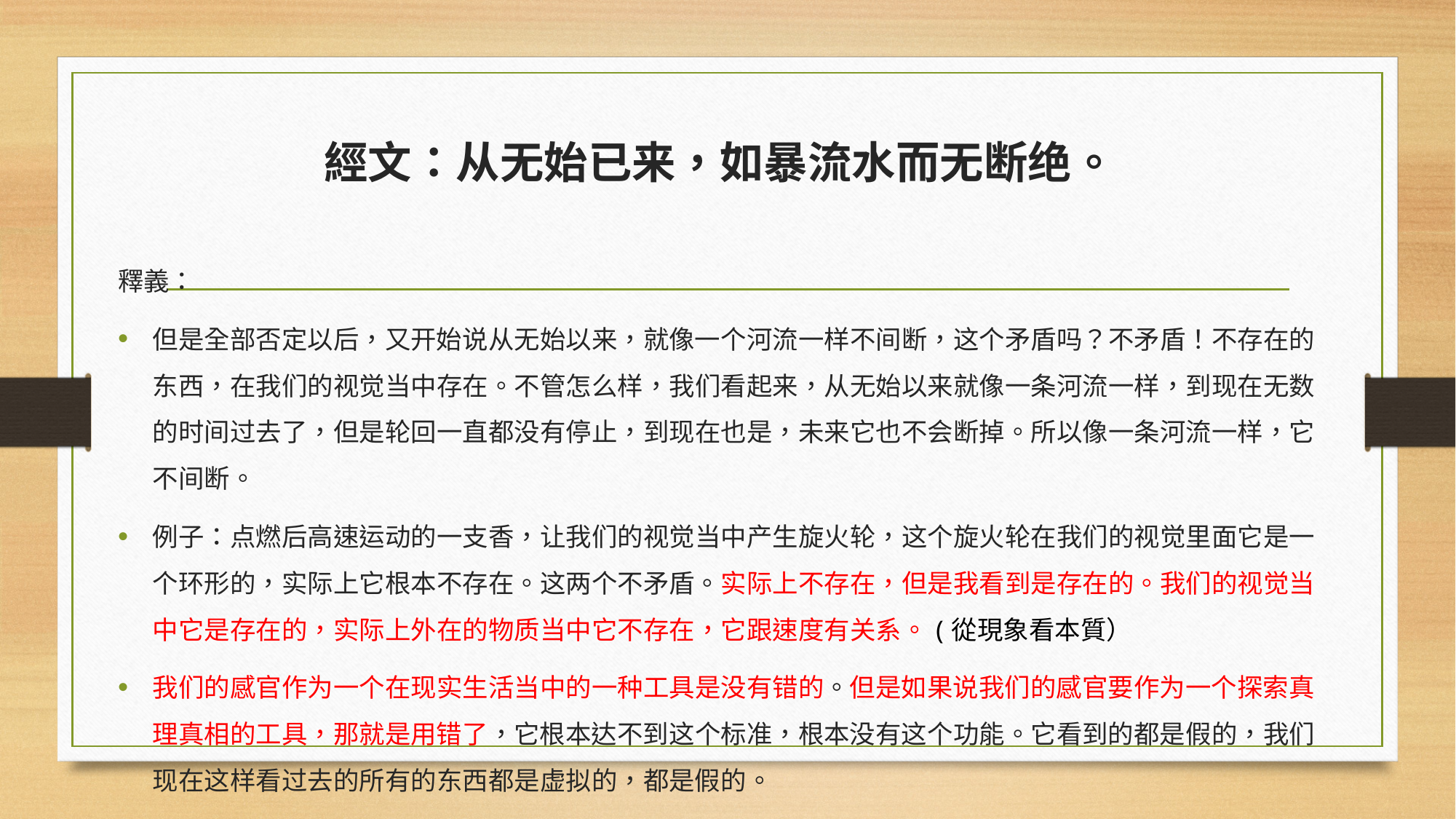

# 經文：从无始已来，如暴流水而无断绝。
釋義：
但是全部否定以后，又开始说从无始以来，就像一个河流一样不间断，这个矛盾吗？不矛盾！不存在的东西，在我们的视觉当中存在。不管怎么样，我们看起来，从无始以来就像一条河流一样，到现在无数的时间过去了，但是轮回一直都没有停止，到现在也是，未来它也不会断掉。所以像一条河流一样，它不间断。
例子：点燃后高速运动的一支香，让我们的视觉当中产生旋火轮，这个旋火轮在我们的视觉里面它是一个环形的，实际上它根本不存在。这两个不矛盾。实际上不存在，但是我看到是存在的。我们的视觉当中它是存在的，实际上外在的物质当中它不存在，它跟速度有关系。(從現象看本質）
我们的感官作为一个在现实生活当中的一种工具是没有错的。但是如果说我们的感官要作为一个探索真理真相的工具，那就是用错了，它根本达不到这个标准，根本没有这个功能。它看到的都是假的，我们现在这样看过去的所有的东西都是虚拟的，都是假的。